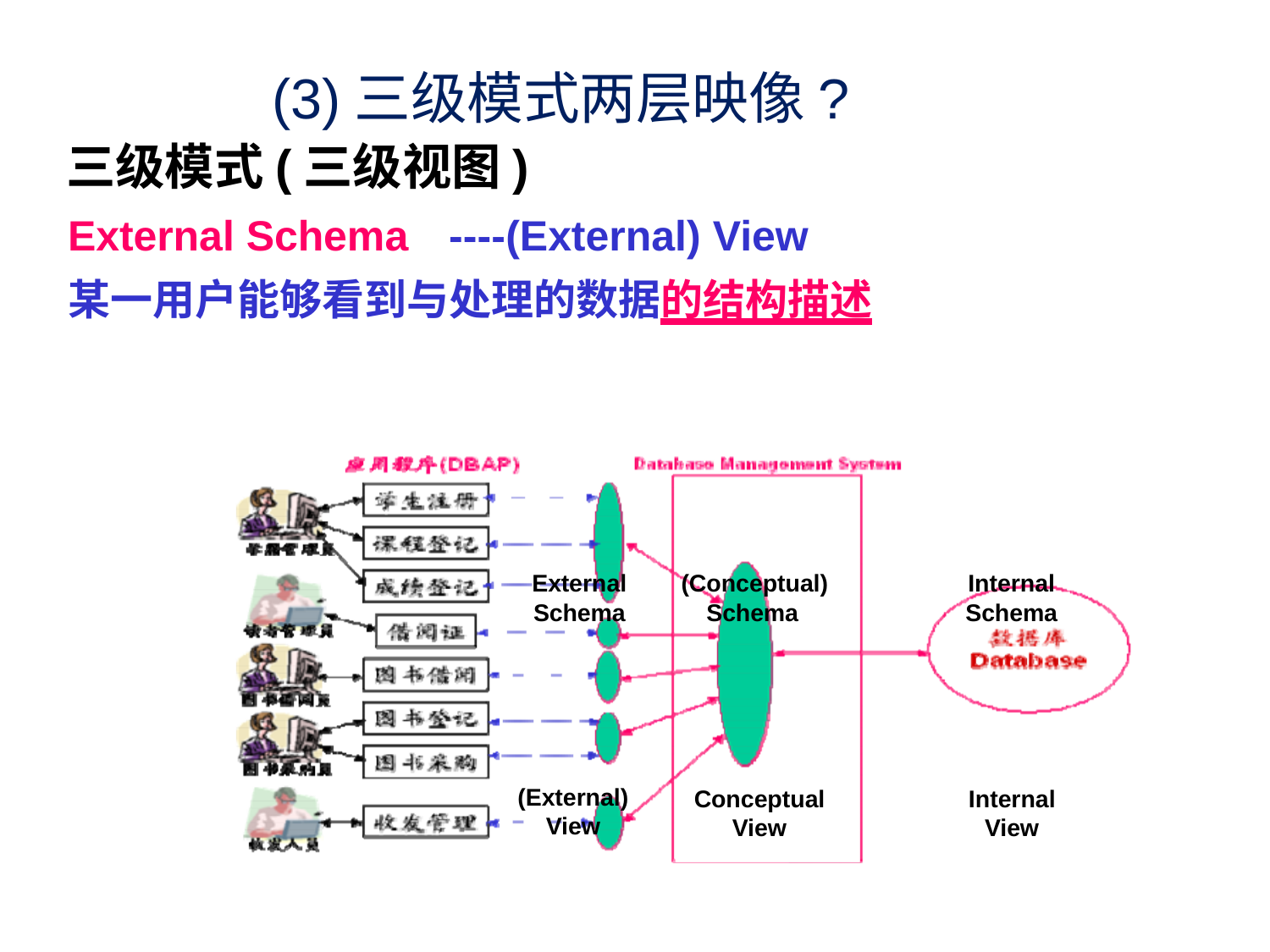

# (3)三级模式两层映像?
三级模式(三级视图)
External Schema	----(External) View
某一用户能够看到与处理的数据的结构描述

External Schema
(Conceptual) Schema
Internal Schema
(External) View
Conceptual View
Internal View